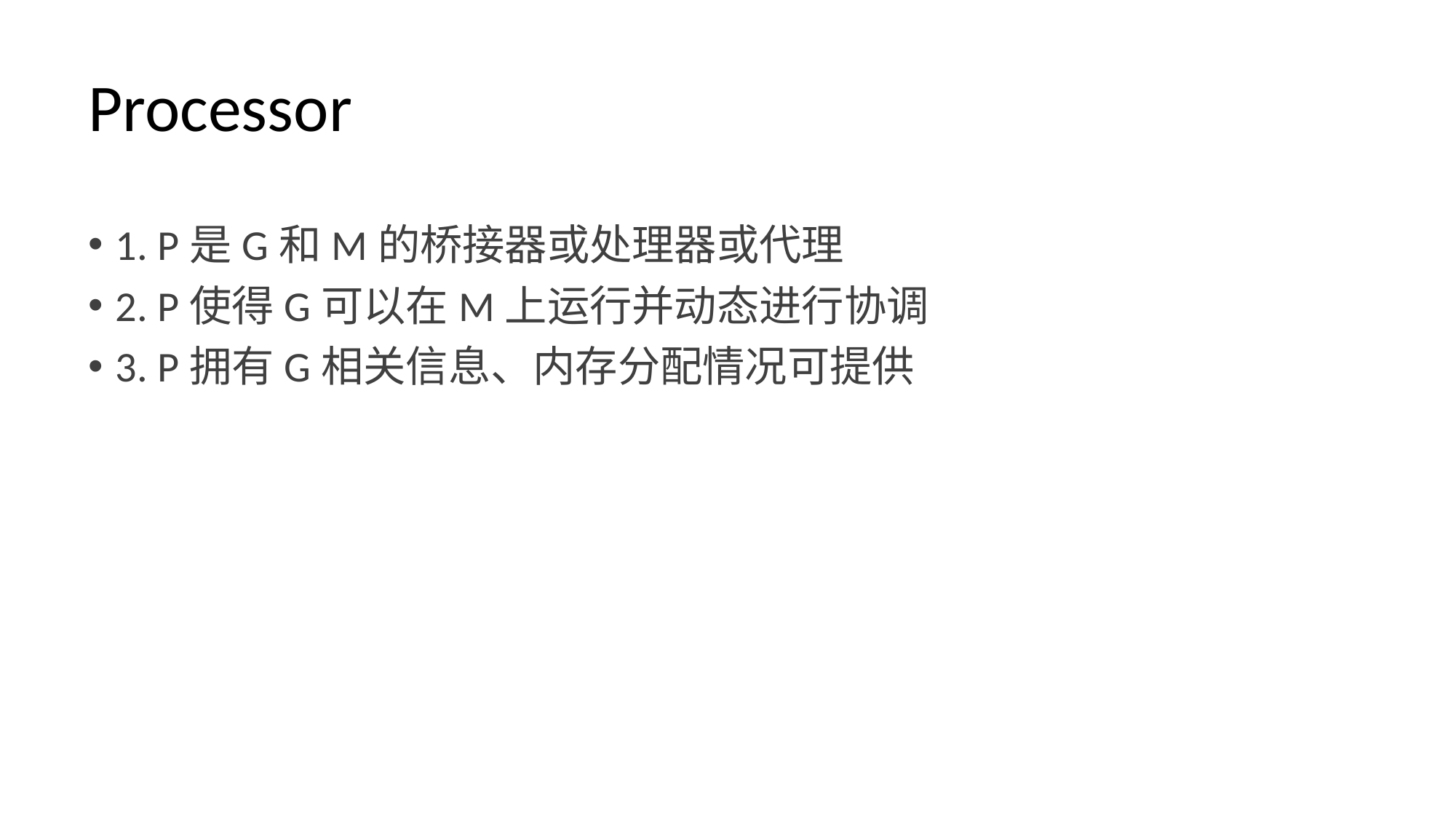

# Processor
1. P是G和M的桥接器或处理器或代理
2. P使得G可以在M上运行并动态进行协调
3. P拥有G相关信息、内存分配情况可提供